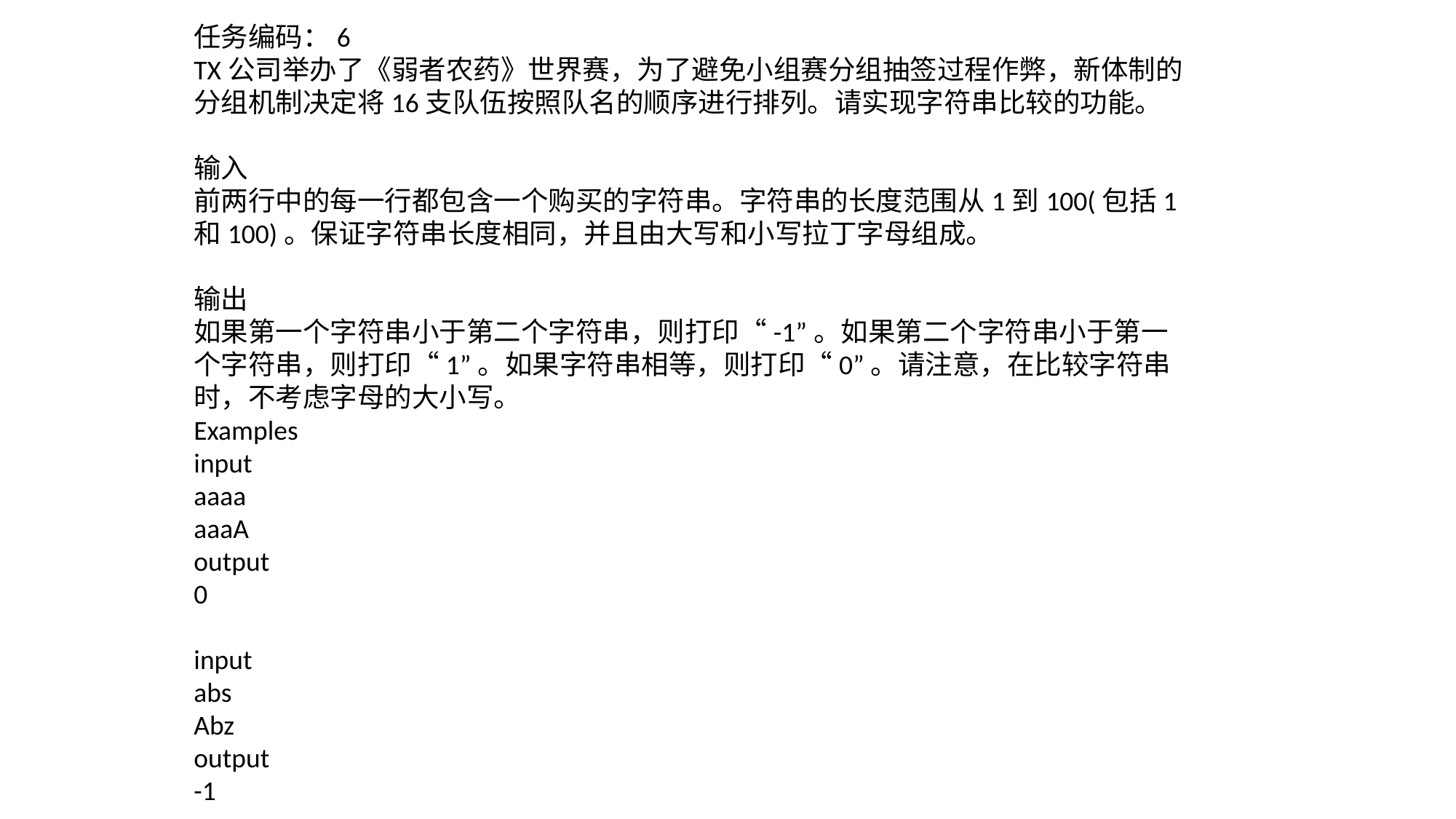

任务编码：6
TX公司举办了《弱者农药》世界赛，为了避免小组赛分组抽签过程作弊，新体制的分组机制决定将16支队伍按照队名的顺序进行排列。请实现字符串比较的功能。

输入
前两行中的每一行都包含一个购买的字符串。字符串的长度范围从1到100(包括1和100)。保证字符串长度相同，并且由大写和小写拉丁字母组成。

输出
如果第一个字符串小于第二个字符串，则打印“-1”。如果第二个字符串小于第一个字符串，则打印“1”。如果字符串相等，则打印“0”。请注意，在比较字符串时，不考虑字母的大小写。
Examples
input
aaaa
aaaA
output
0

input
abs
Abz
output
-1